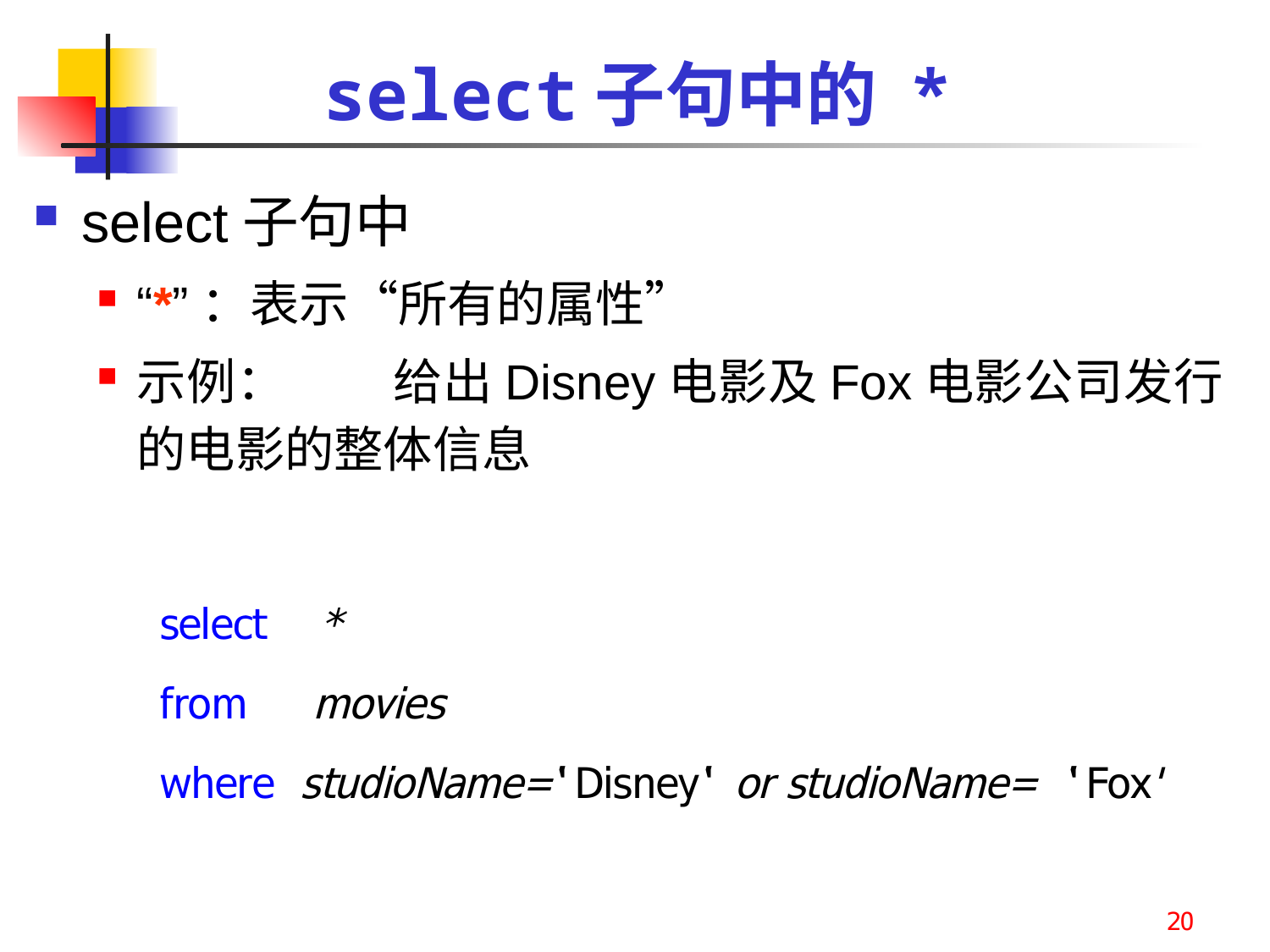

# select子句中的 *
select子句中
“*”：表示“所有的属性”
示例：	给出Disney电影及Fox电影公司发行的电影的整体信息

select    *
from	  movies
where  studioName=‘ Disney‘  or studioName=  ‘ Fox'
20